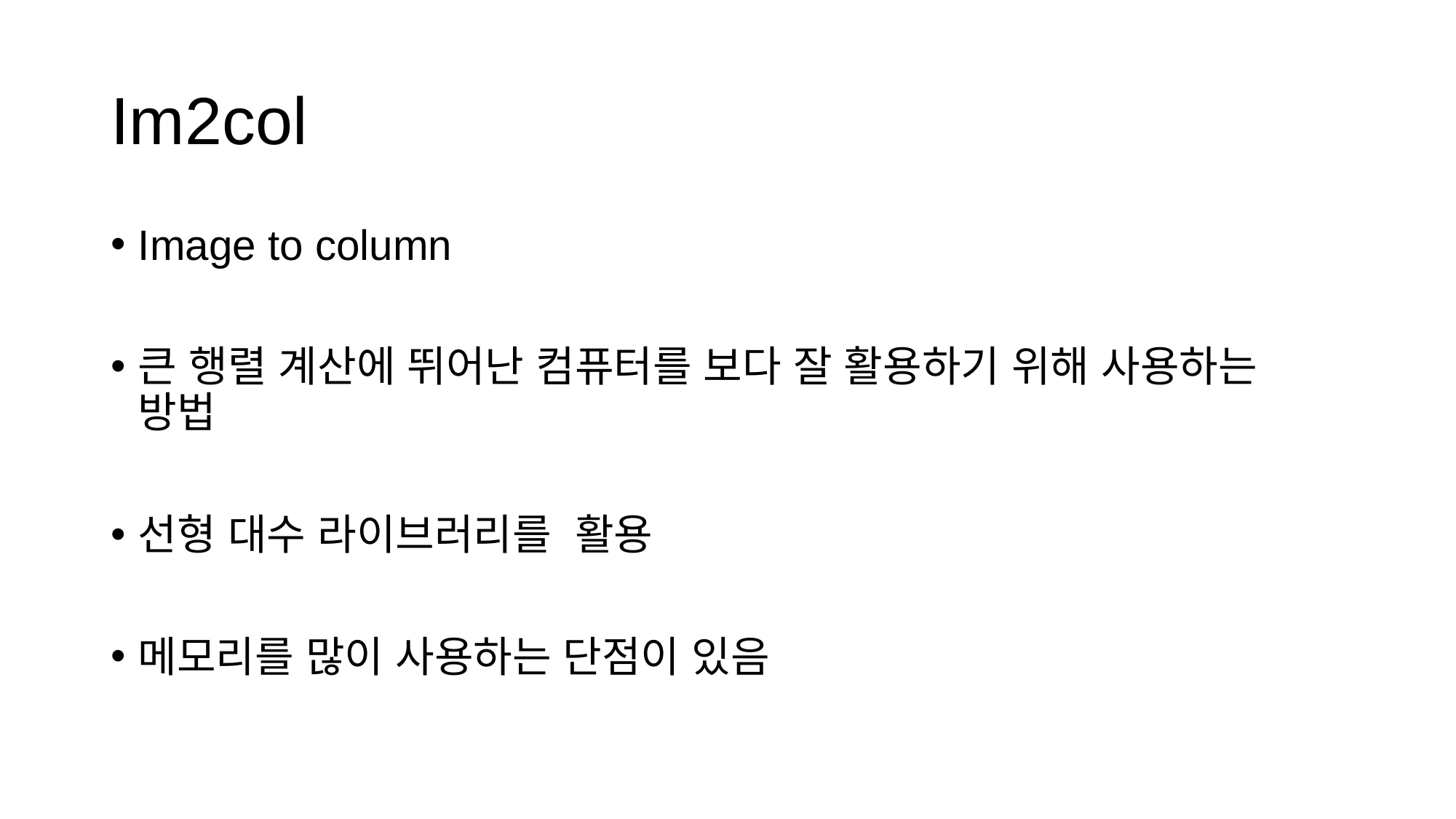

# Im2col
Image to column

큰 행렬 계산에 뛰어난 컴퓨터를 보다 잘 활용하기 위해 사용하는 방법

선형 대수 라이브러리를  활용

메모리를 많이 사용하는 단점이 있음